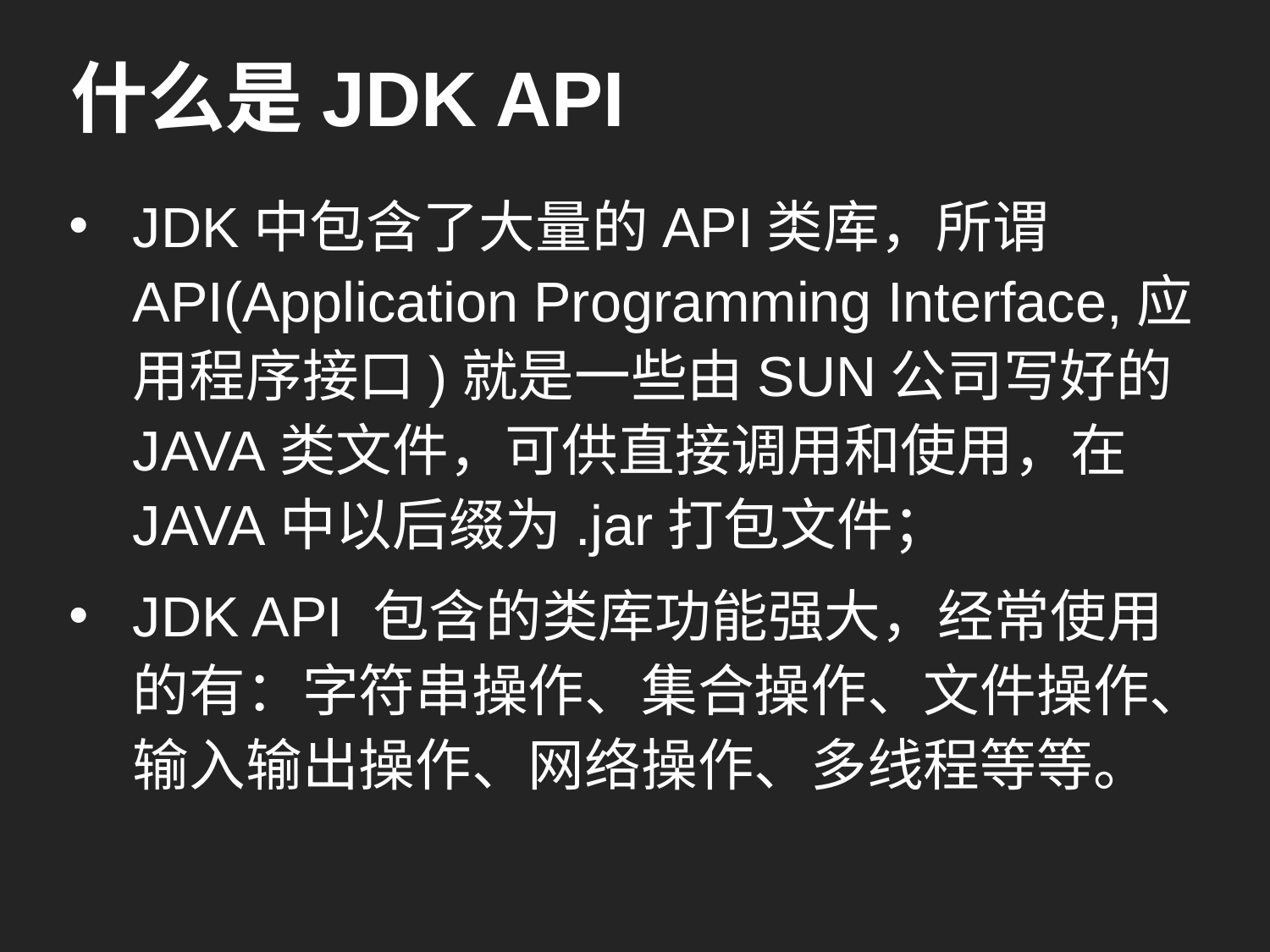

# 什么是JDK API
JDK中包含了大量的API类库，所谓API(Application Programming Interface,应用程序接口)就是一些由SUN公司写好的JAVA类文件，可供直接调用和使用，在JAVA中以后缀为.jar打包文件；
JDK API 包含的类库功能强大，经常使用的有：字符串操作、集合操作、文件操作、输入输出操作、网络操作、多线程等等。